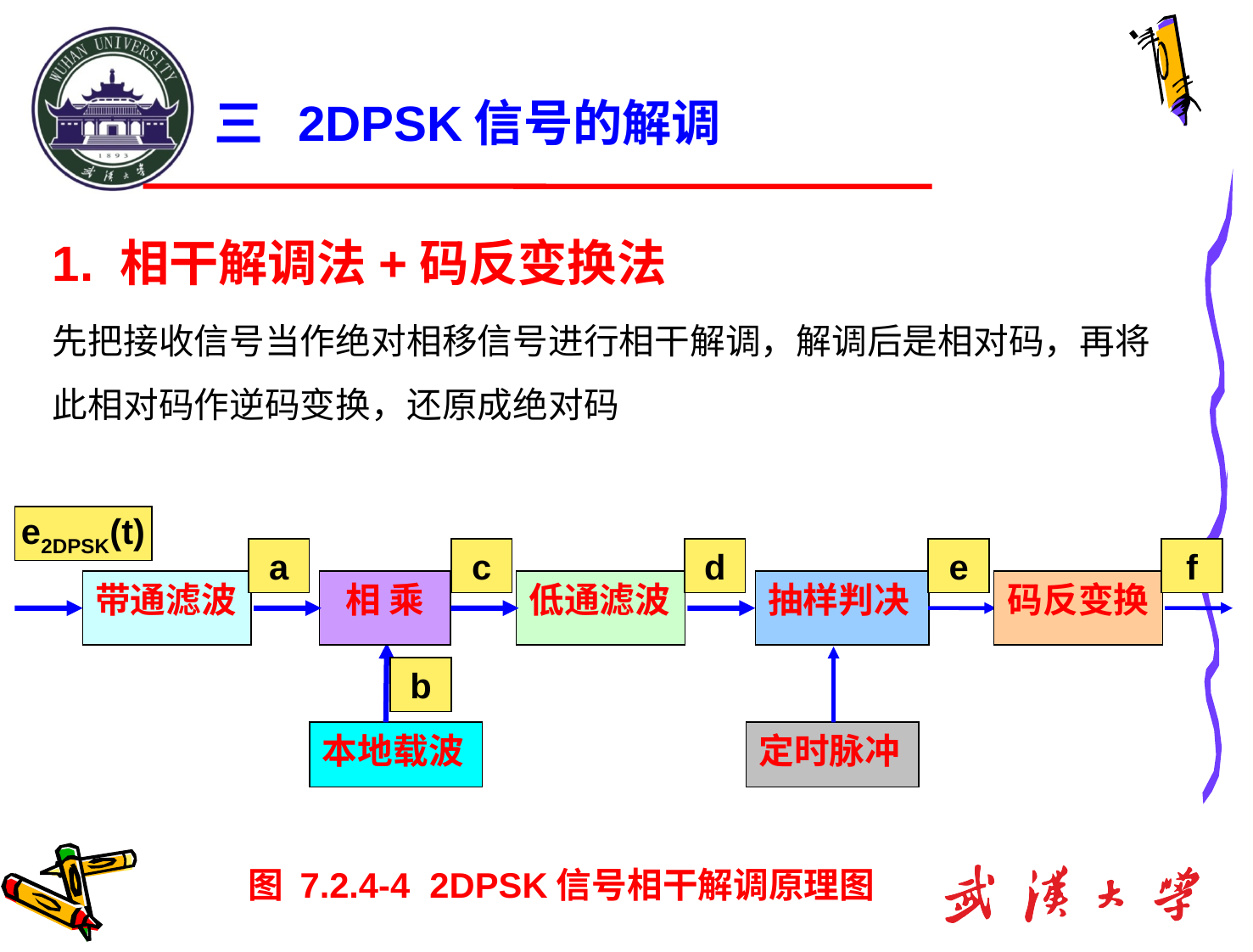

三  2DPSK信号的解调
1. 相干解调法+码反变换法
先把接收信号当作绝对相移信号进行相干解调，解调后是相对码，再将此相对码作逆码变换，还原成绝对码
e2DPSK(t)
a
c
d
e
f
带通滤波
相 乘
低通滤波
抽样判决
码反变换

本地载波
定时脉冲
b

图 7.2.4-4  2DPSK信号相干解调原理图